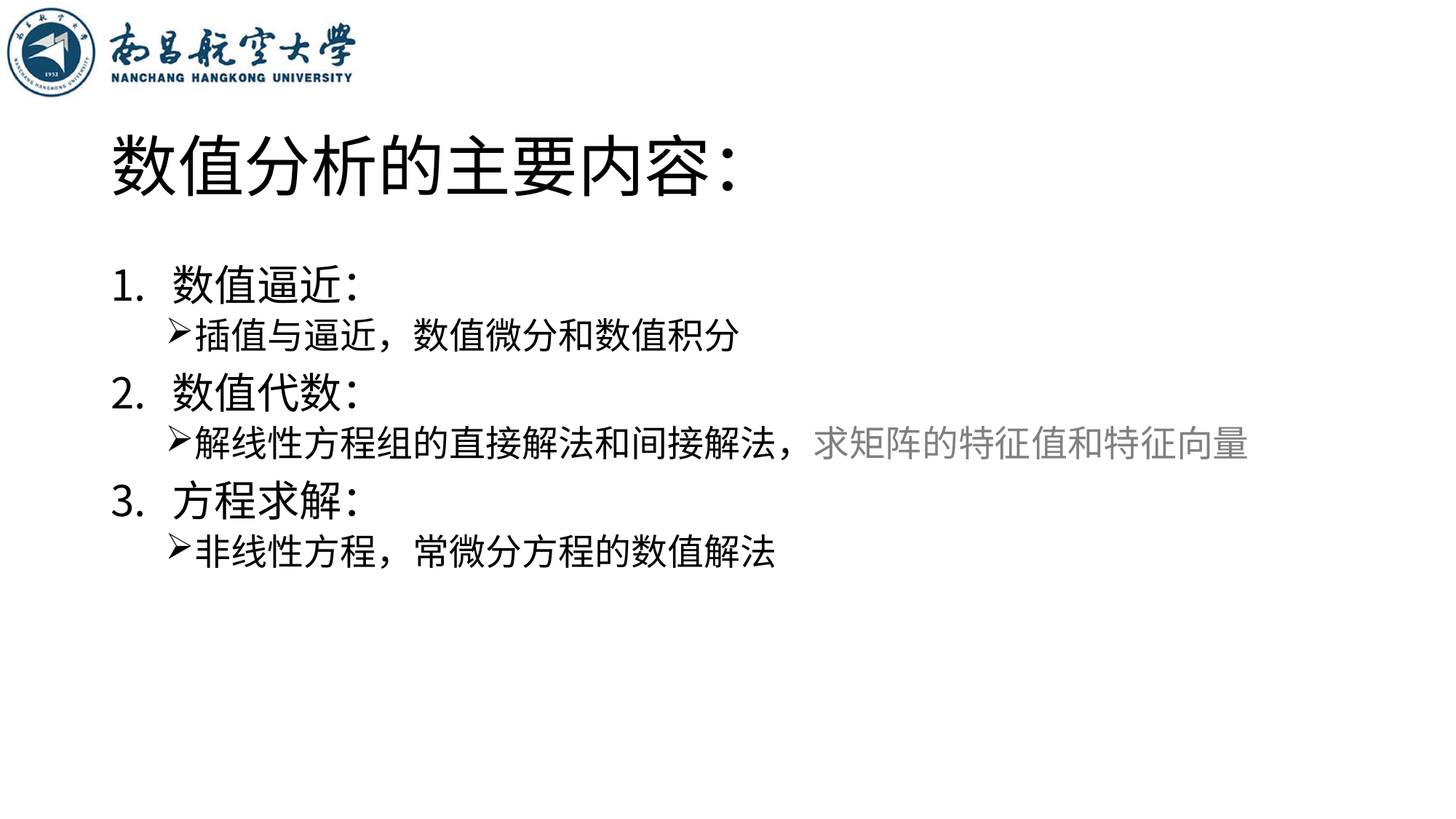

# 数值分析的主要内容：
数值逼近：
插值与逼近，数值微分和数值积分
数值代数：
解线性方程组的直接解法和间接解法，求矩阵的特征值和特征向量
方程求解：
非线性方程，常微分方程的数值解法